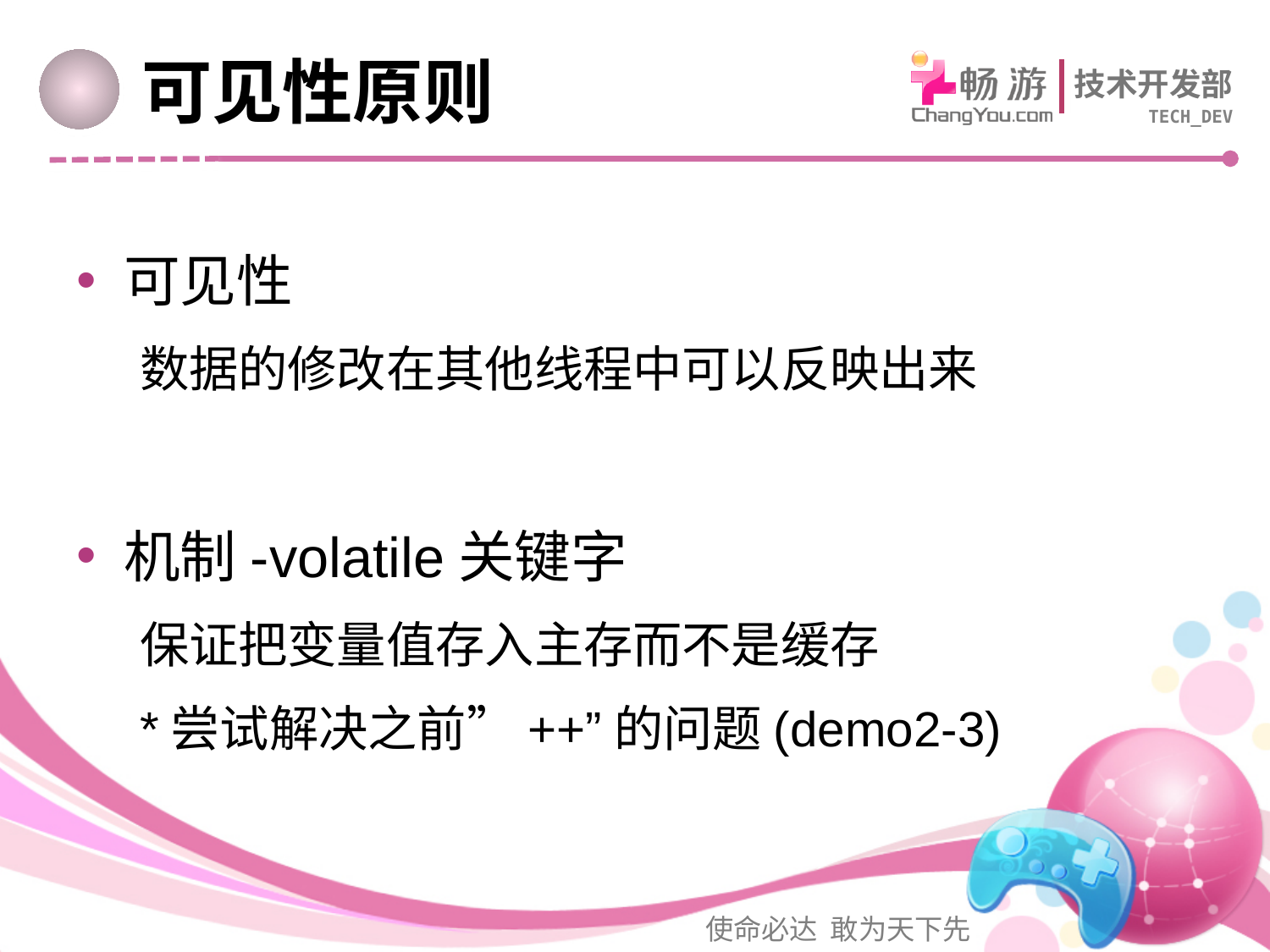

# 可见性原则
可见性
数据的修改在其他线程中可以反映出来

机制-volatile关键字
保证把变量值存入主存而不是缓存
*尝试解决之前”++”的问题(demo2-3)